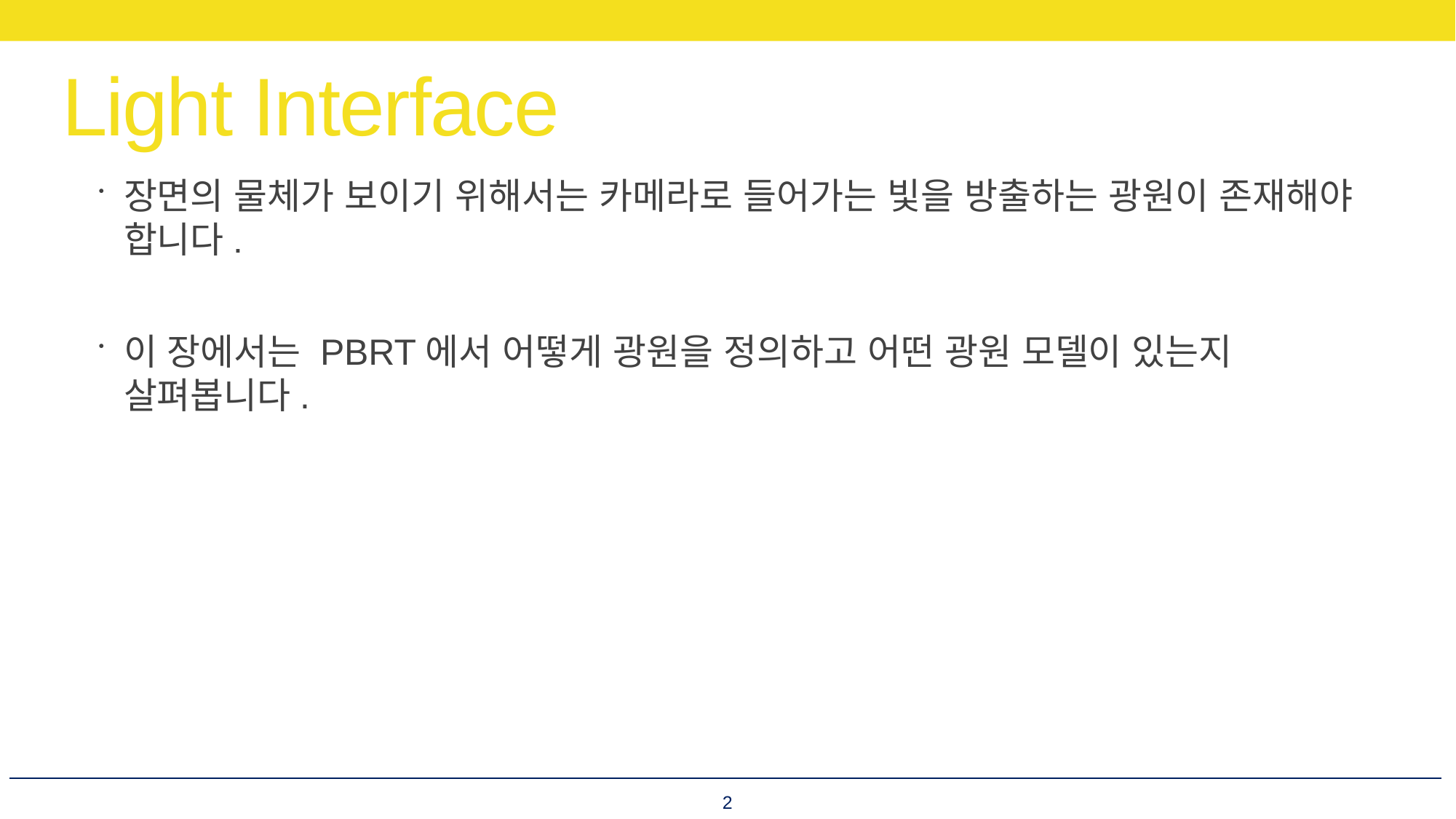

# Light Interface
장면의 물체가 보이기 위해서는 카메라로 들어가는 빛을 방출하는 광원이 존재해야
합니다.

이 장에서는 PBRT에서 어떻게 광원을 정의하고 어떤 광원 모델이 있는지 살펴봅니다.

2